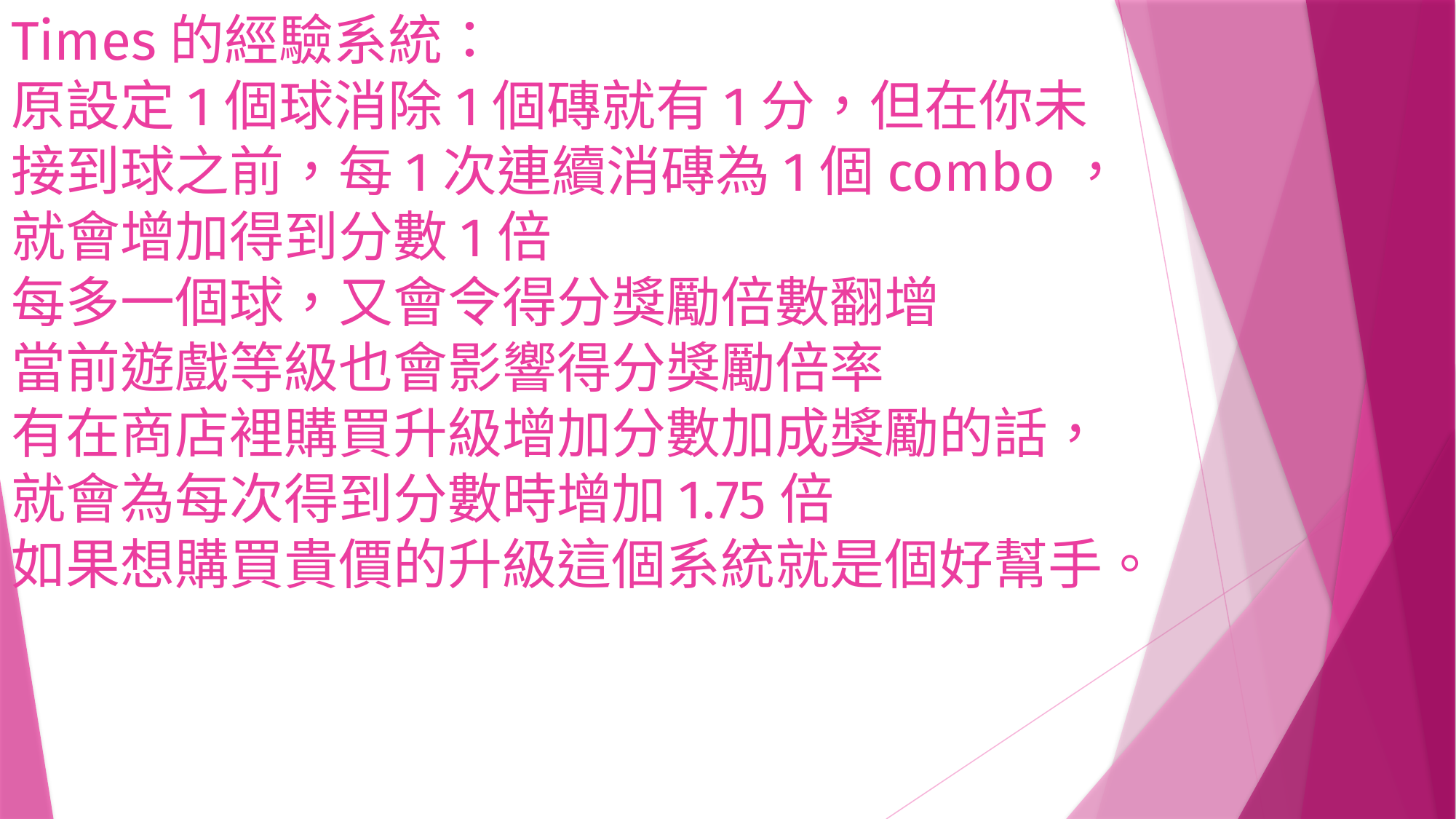

# Times的經驗系統： 原設定1個球消除1個磚就有1分，但在你未接到球之前，每1次連續消磚為1個combo，就會增加得到分數1倍 每多一個球，又會令得分獎勵倍數翻增 當前遊戲等級也會影響得分獎勵倍率 有在商店裡購買升級增加分數加成獎勵的話，就會為每次得到分數時增加1.75倍 如果想購買貴價的升級這個系統就是個好幫手。